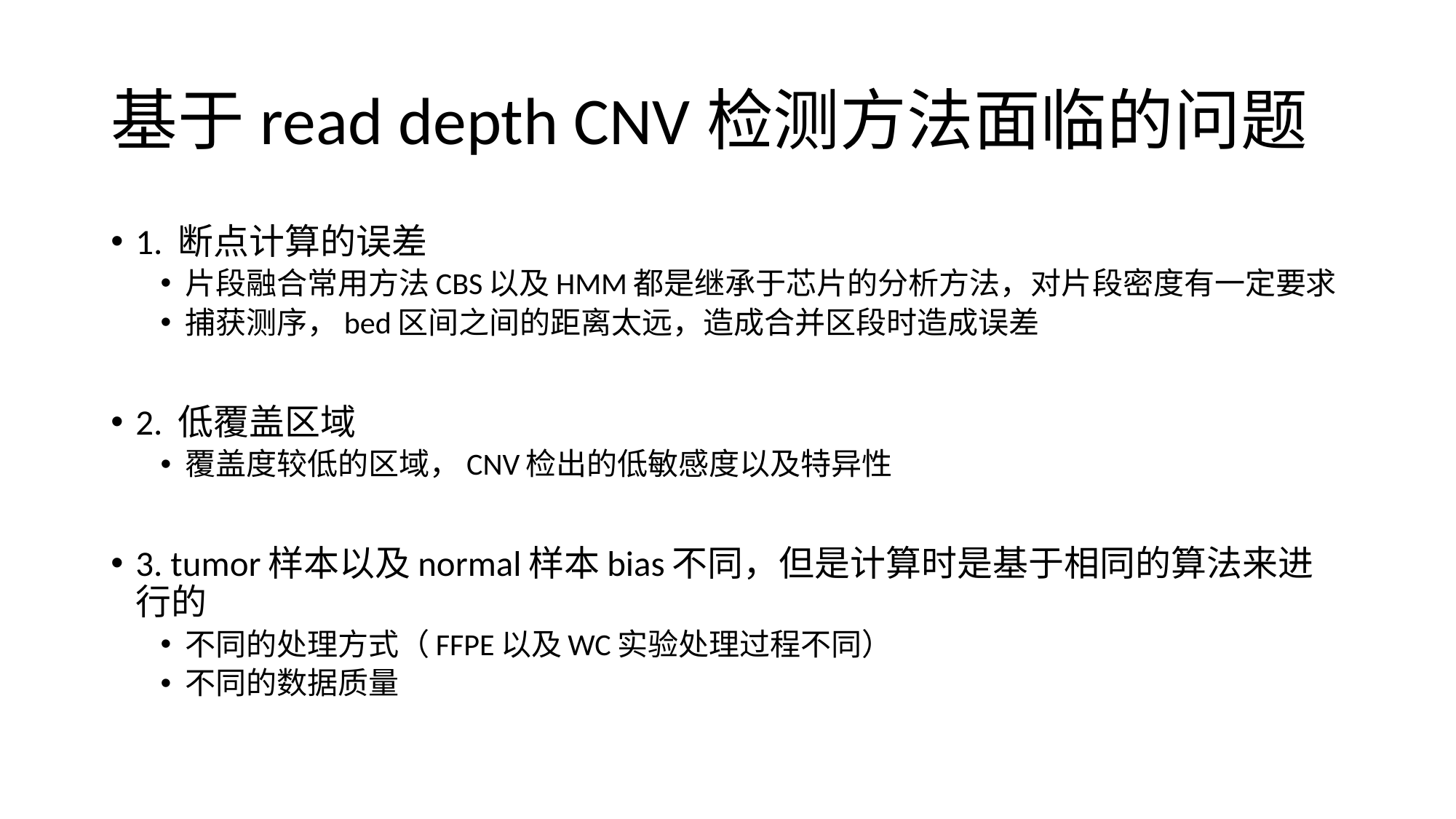

# 基于read depth CNV检测方法面临的问题
1. 断点计算的误差
片段融合常用方法CBS以及HMM都是继承于芯片的分析方法，对片段密度有一定要求
捕获测序，bed区间之间的距离太远，造成合并区段时造成误差

2. 低覆盖区域
覆盖度较低的区域，CNV检出的低敏感度以及特异性

3. tumor样本以及normal样本bias不同，但是计算时是基于相同的算法来进行的
不同的处理方式（FFPE以及WC实验处理过程不同）
不同的数据质量